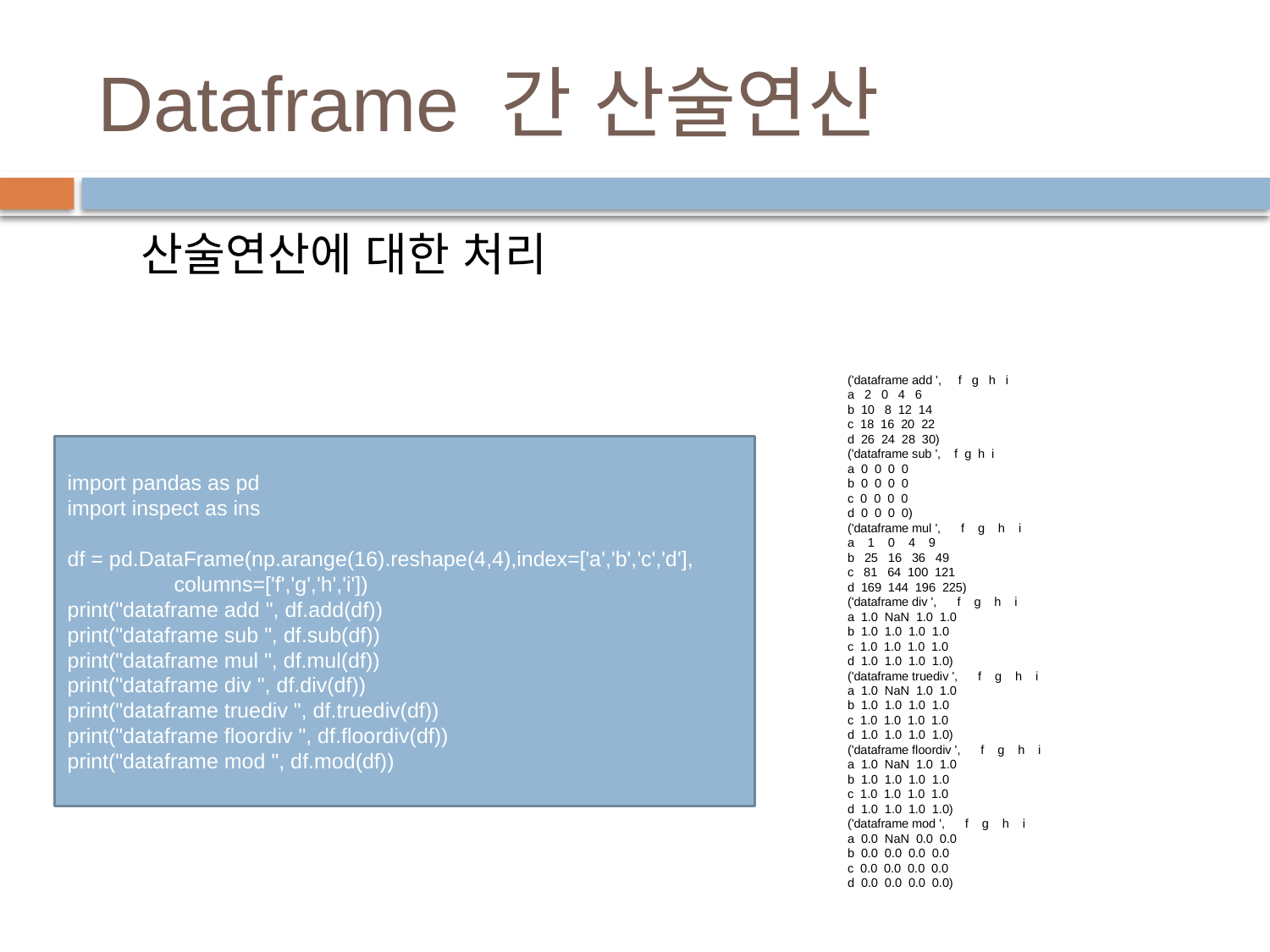

# Dataframe 간 산술연산
산술연산에 대한 처리
('dataframe add ',     f   g   h   i
a   2   0   4   6
b  10   8  12  14
c  18  16  20  22
d  26  24  28  30)
('dataframe sub ',    f  g  h  i
a  0  0  0  0
b  0  0  0  0
c  0  0  0  0
d  0  0  0  0)
('dataframe mul ',      f    g    h    i
a    1    0    4    9
b   25   16   36   49
c   81   64  100  121
d  169  144  196  225)
('dataframe div ',      f    g    h    i
a  1.0  NaN  1.0  1.0
b  1.0  1.0  1.0  1.0
c  1.0  1.0  1.0  1.0
d  1.0  1.0  1.0  1.0)
('dataframe truediv ',      f    g    h    i
a  1.0  NaN  1.0  1.0
b  1.0  1.0  1.0  1.0
c  1.0  1.0  1.0  1.0
d  1.0  1.0  1.0  1.0)
('dataframe floordiv ',      f    g    h    i
a  1.0  NaN  1.0  1.0
b  1.0  1.0  1.0  1.0
c  1.0  1.0  1.0  1.0
d  1.0  1.0  1.0  1.0)
('dataframe mod ',      f    g    h    i
a  0.0  NaN  0.0  0.0
b  0.0  0.0  0.0  0.0
c  0.0  0.0  0.0  0.0
d  0.0  0.0  0.0  0.0)
import pandas as pd
import inspect as ins

df = pd.DataFrame(np.arange(16).reshape(4,4),index=['a','b','c','d'],
                  columns=['f','g','h','i'])
print("dataframe add ", df.add(df))
print("dataframe sub ", df.sub(df))
print("dataframe mul ", df.mul(df))
print("dataframe div ", df.div(df))
print("dataframe truediv ", df.truediv(df))
print("dataframe floordiv ", df.floordiv(df))
print("dataframe mod ", df.mod(df))